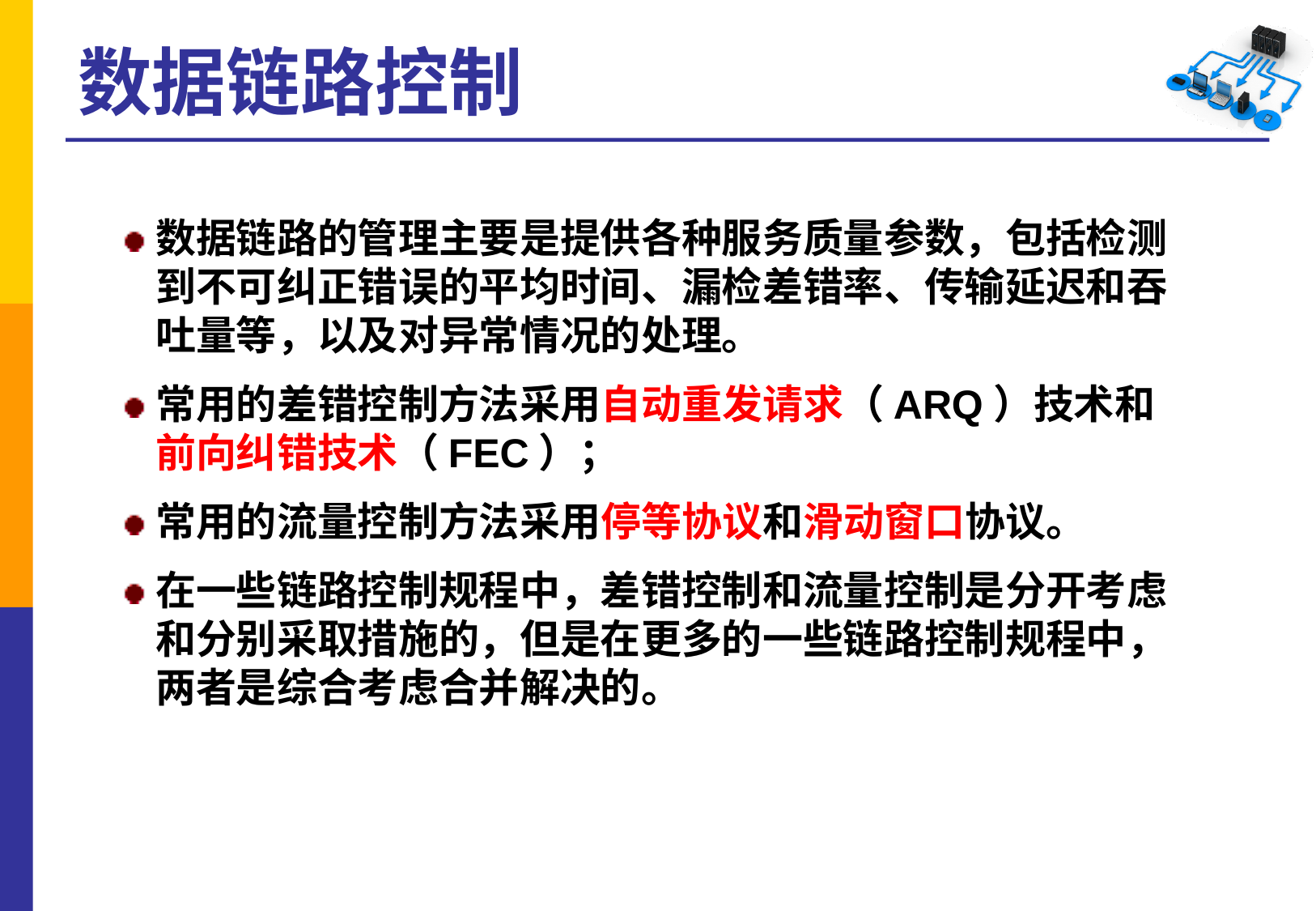

# 数据链路控制
数据链路的管理主要是提供各种服务质量参数，包括检测到不可纠正错误的平均时间、漏检差错率、传输延迟和吞吐量等，以及对异常情况的处理。
常用的差错控制方法采用自动重发请求（ARQ）技术和前向纠错技术（FEC）；
常用的流量控制方法采用停等协议和滑动窗口协议。
在一些链路控制规程中，差错控制和流量控制是分开考虑和分别采取措施的，但是在更多的一些链路控制规程中，两者是综合考虑合并解决的。